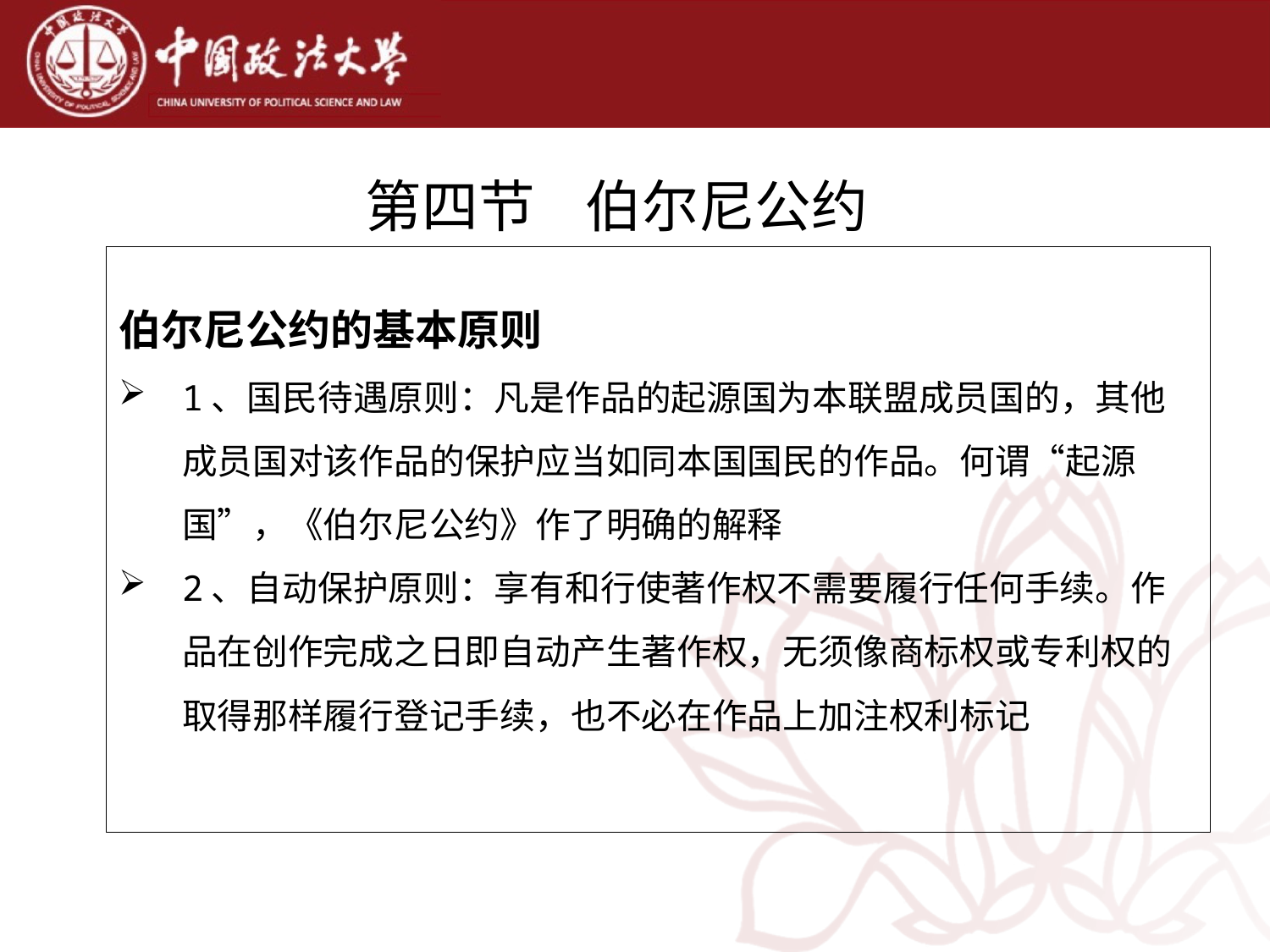

# 第四节    伯尔尼公约
伯尔尼公约的基本原则
1、国民待遇原则：凡是作品的起源国为本联盟成员国的，其他成员国对该作品的保护应当如同本国国民的作品。何谓“起源国”，《伯尔尼公约》作了明确的解释
2、自动保护原则：享有和行使著作权不需要履行任何手续。作品在创作完成之日即自动产生著作权，无须像商标权或专利权的取得那样履行登记手续，也不必在作品上加注权利标记